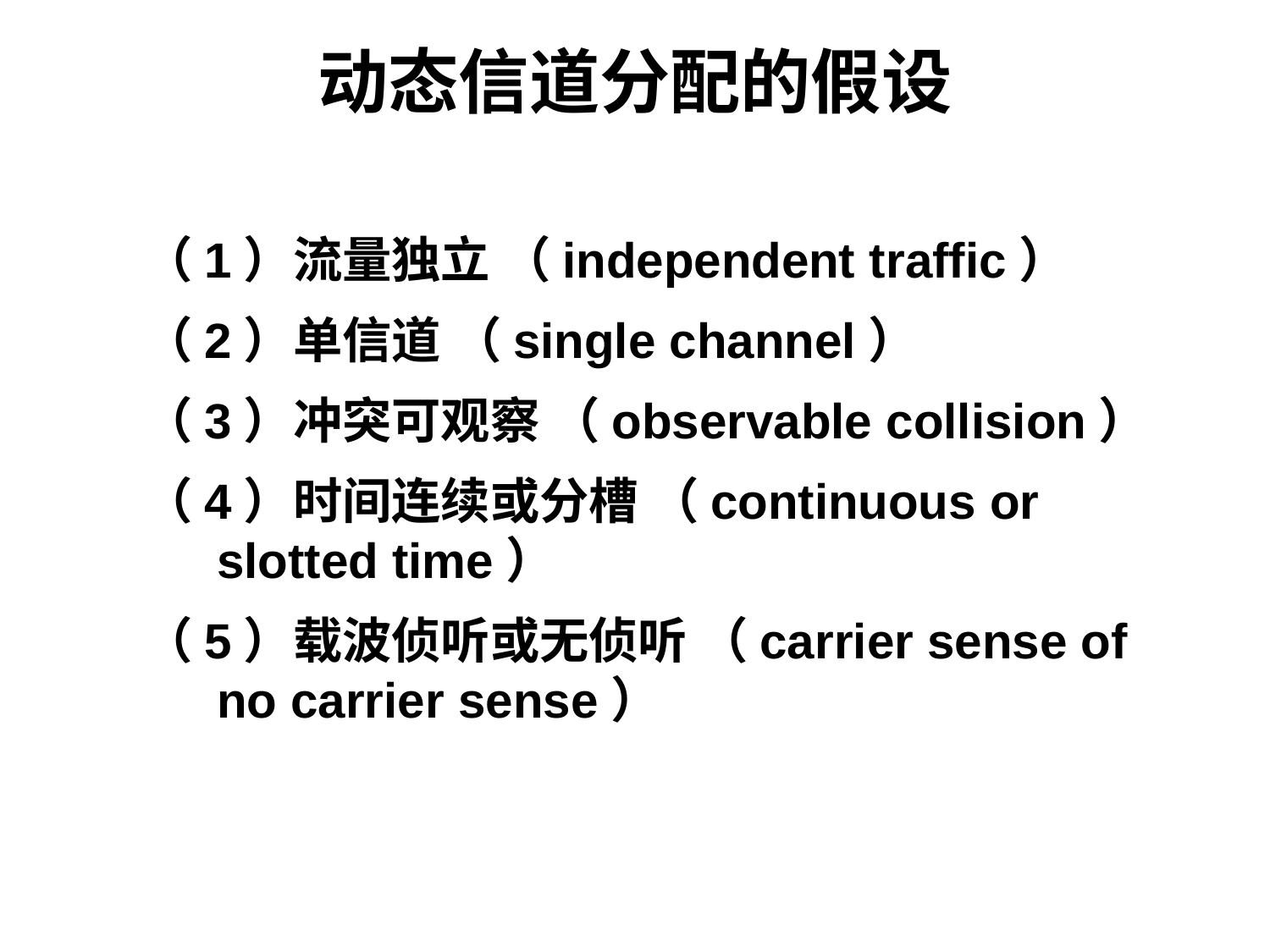

# 动态信道分配的假设
（1）流量独立 （independent traffic）
（2）单信道 （single channel）
（3）冲突可观察 （observable collision）
（4）时间连续或分槽 （continuous or slotted time）
（5）载波侦听或无侦听 （carrier sense of no carrier sense）